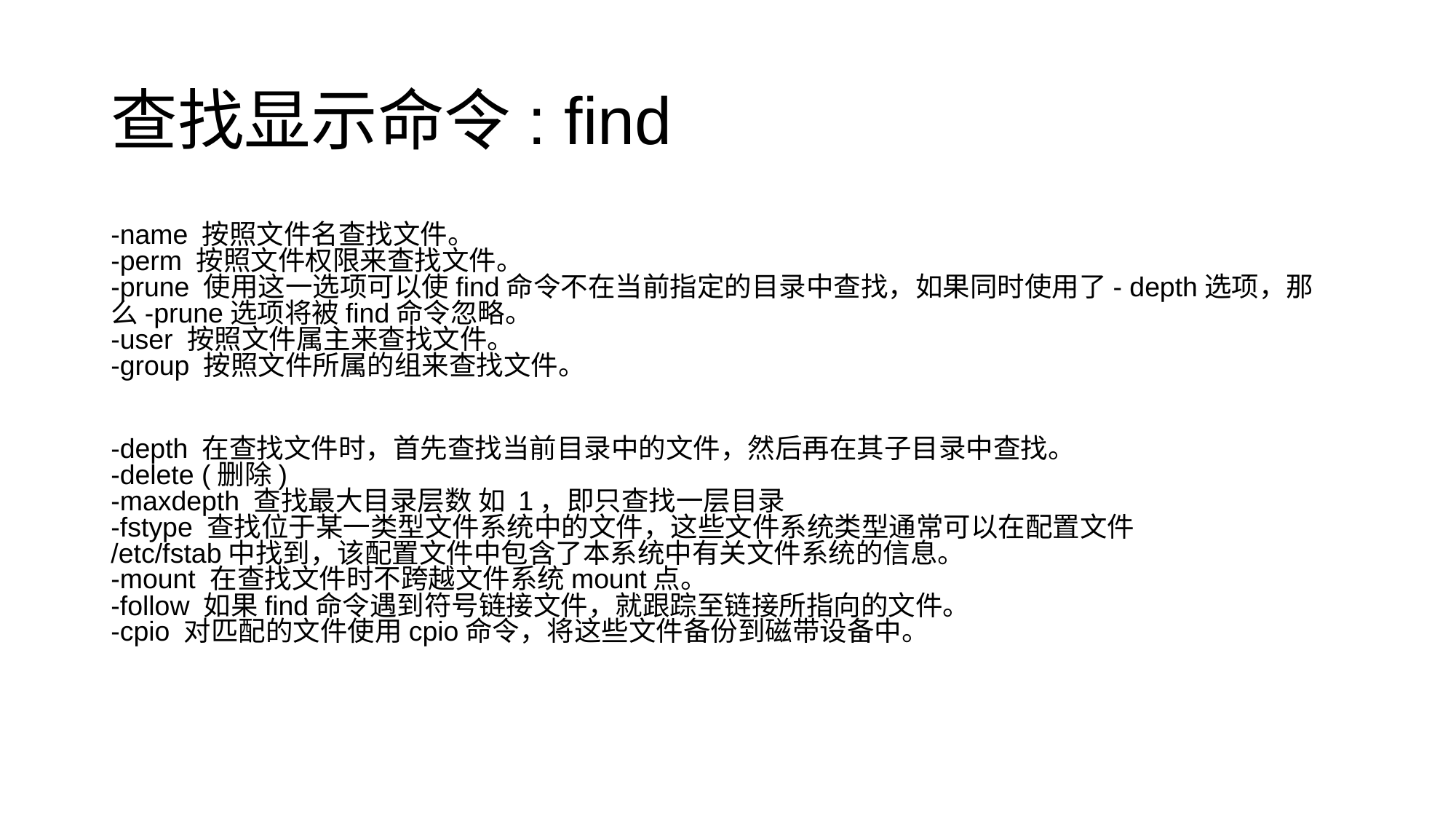

# 查找显示命令: find
-name 按照文件名查找文件。
-perm 按照文件权限来查找文件。
-prune 使用这一选项可以使find命令不在当前指定的目录中查找，如果同时使用了- depth选项，那么-prune选项将被find命令忽略。
-user 按照文件属主来查找文件。
-group 按照文件所属的组来查找文件。

-depth 在查找文件时，首先查找当前目录中的文件，然后再在其子目录中查找。
-delete (删除)
-maxdepth 查找最大目录层数 如 1，即只查找一层目录
-fstype 查找位于某一类型文件系统中的文件，这些文件系统类型通常可以在配置文件
/etc/fstab中找到，该配置文件中包含了本系统中有关文件系统的信息。
-mount 在查找文件时不跨越文件系统mount点。
-follow 如果find命令遇到符号链接文件，就跟踪至链接所指向的文件。
-cpio 对匹配的文件使用cpio命令，将这些文件备份到磁带设备中。